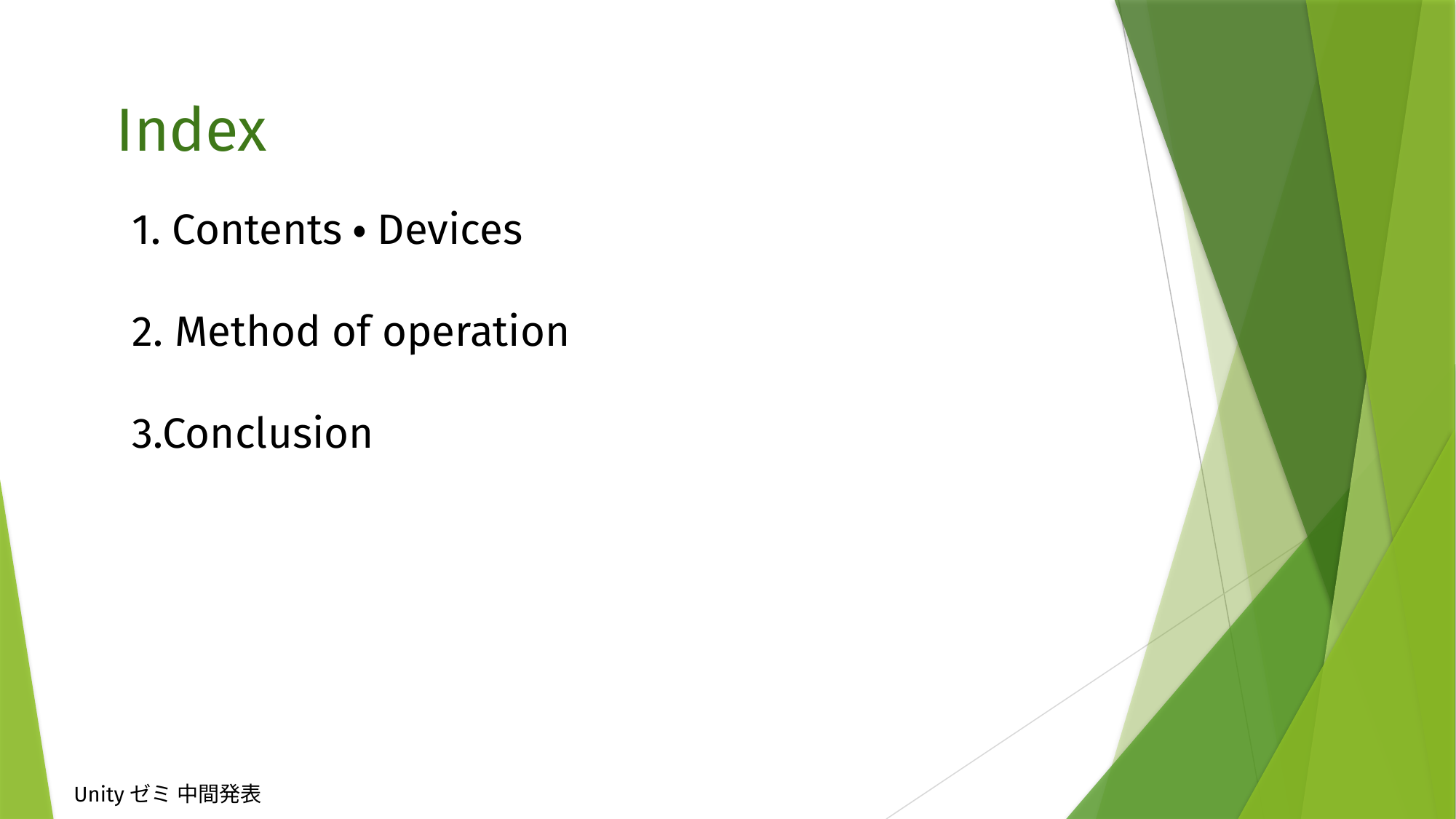

Index
1. Contents・Devices

2. Method of operation

3.Conclusion
Unityゼミ 中間発表